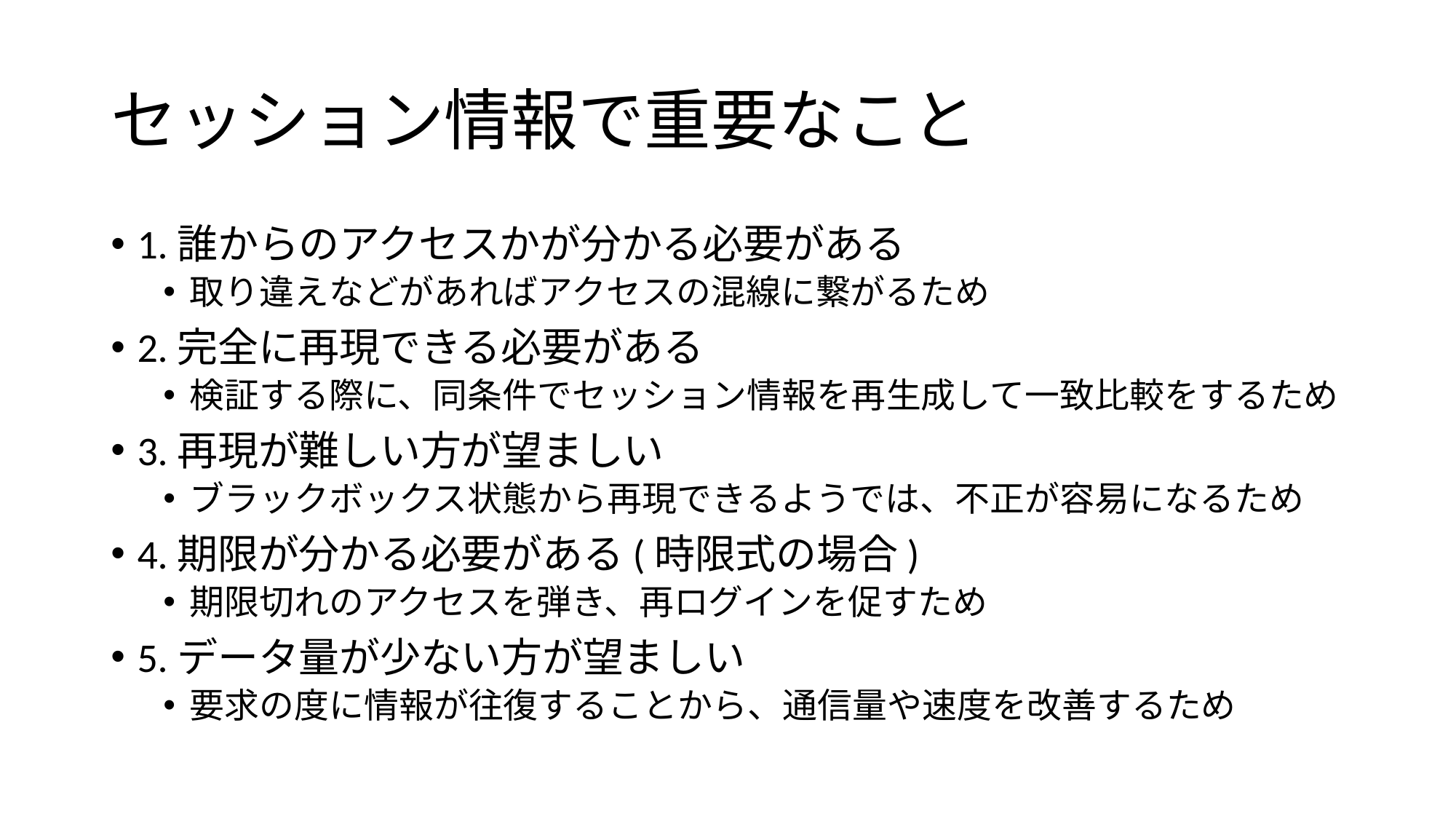

# セッション情報で重要なこと
1.誰からのアクセスかが分かる必要がある
取り違えなどがあればアクセスの混線に繋がるため
2.完全に再現できる必要がある
検証する際に、同条件でセッション情報を再生成して一致比較をするため
3.再現が難しい方が望ましい
ブラックボックス状態から再現できるようでは、不正が容易になるため
4.期限が分かる必要がある(時限式の場合)
期限切れのアクセスを弾き、再ログインを促すため
5.データ量が少ない方が望ましい
要求の度に情報が往復することから、通信量や速度を改善するため